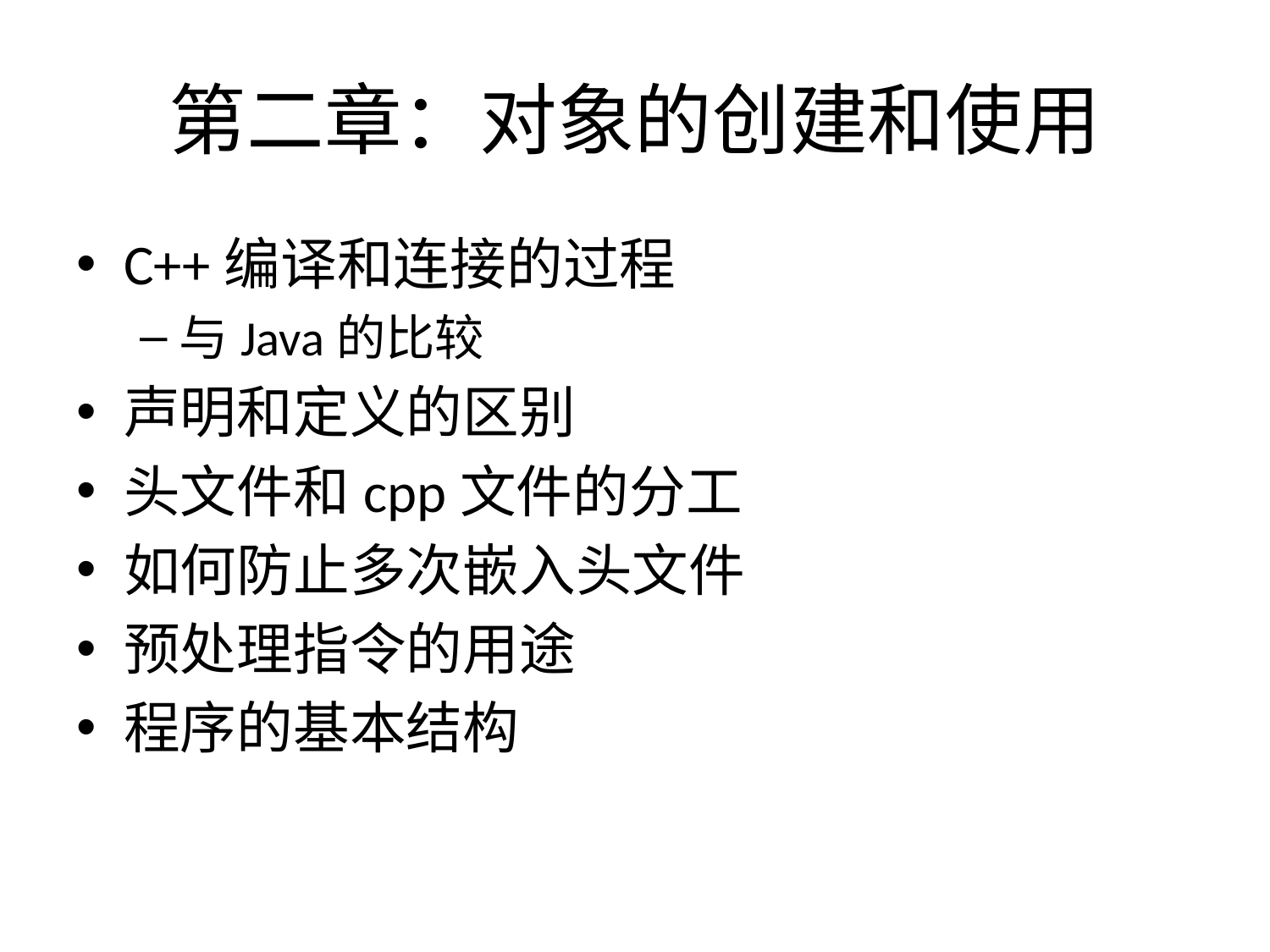

# 第二章：对象的创建和使用
C++编译和连接的过程
与Java的比较
声明和定义的区别
头文件和cpp文件的分工
如何防止多次嵌入头文件
预处理指令的用途
程序的基本结构